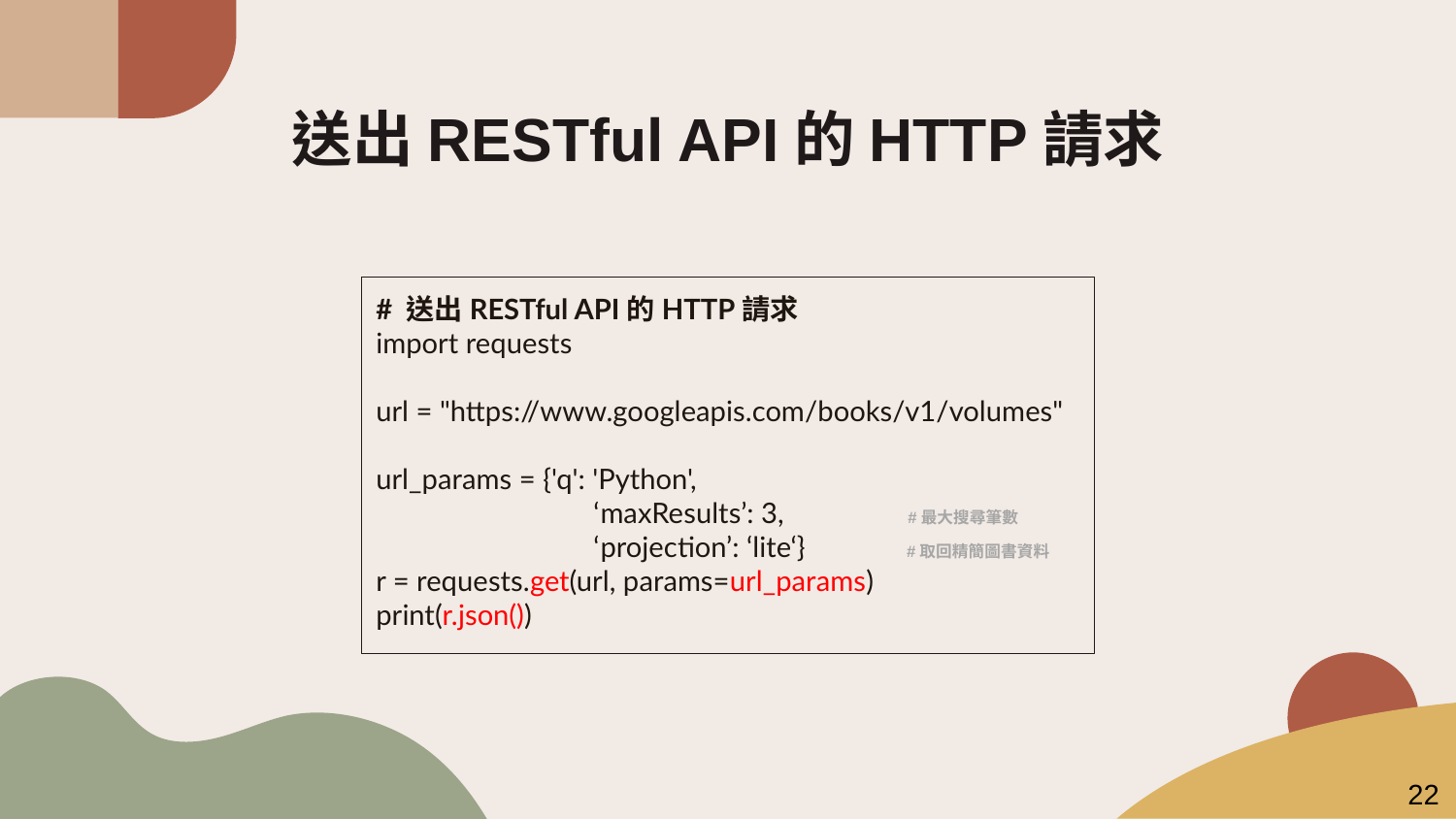

# 送出RESTful API的HTTP請求
# 送出RESTful API的HTTP請求
import requests

url = "https://www.googleapis.com/books/v1/volumes"

url_params = {'q': 'Python',
                              ‘maxResults’: 3,                 #最大搜尋筆數
                              ‘projection’: ‘lite‘}                      #取回精簡圖書資料
r = requests.get(url, params=url_params)
print(r.json())
22